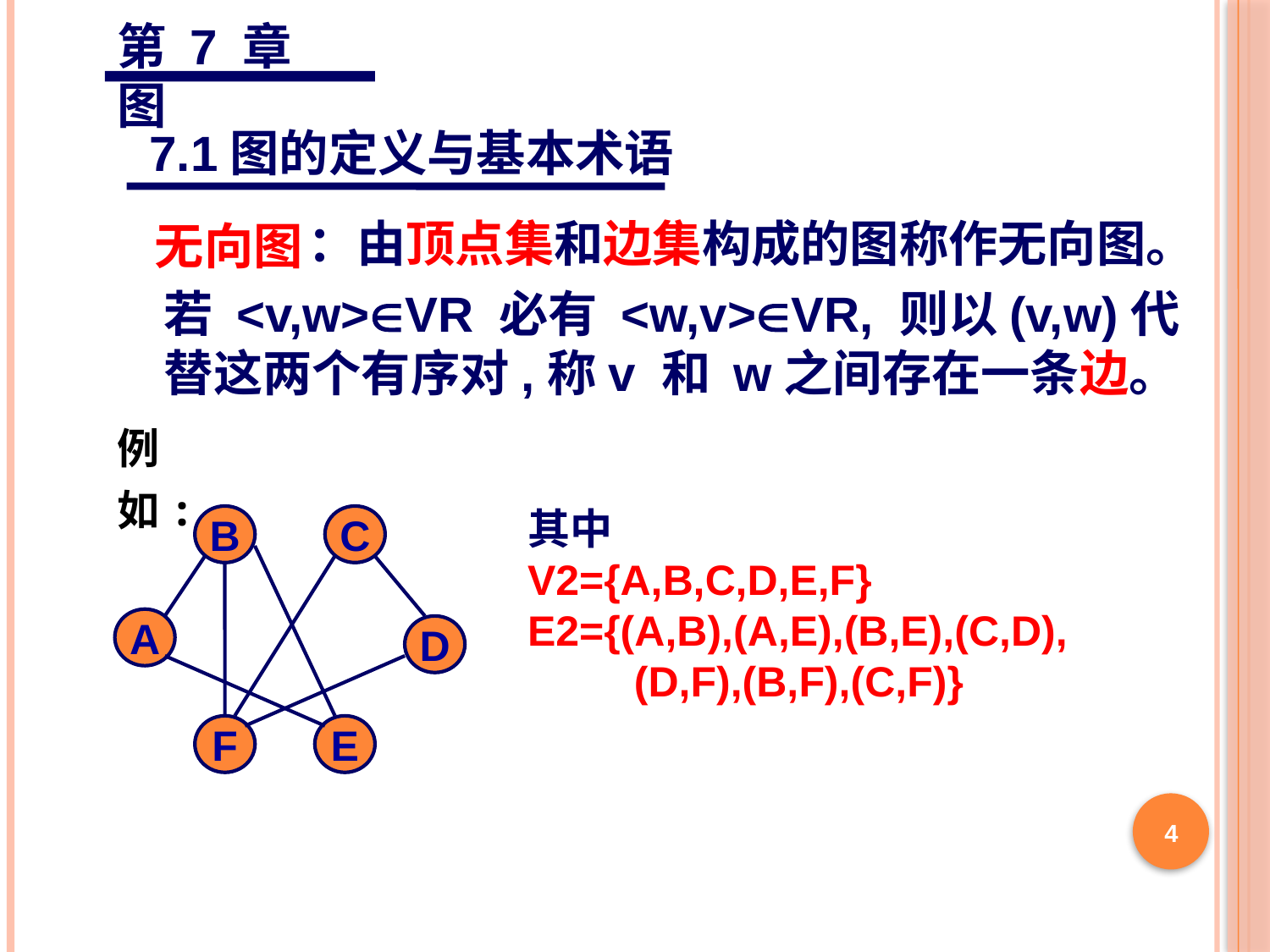

第 7 章  图

7.1图的定义与基本术语

：由顶点集和边集构成的图称作无向图。
无向图
若 <v,w>∈VR 必有 <w,v>∈VR, 则以(v,w)代
替这两个有序对,称v 和 w之间存在一条边。
例如:
其中
V2={A,B,C,D,E,F}
E2={(A,B),(A,E),(B,E),(C,D),
         (D,F),(B,F),(C,F)}
B
C

A
D

F
E
4